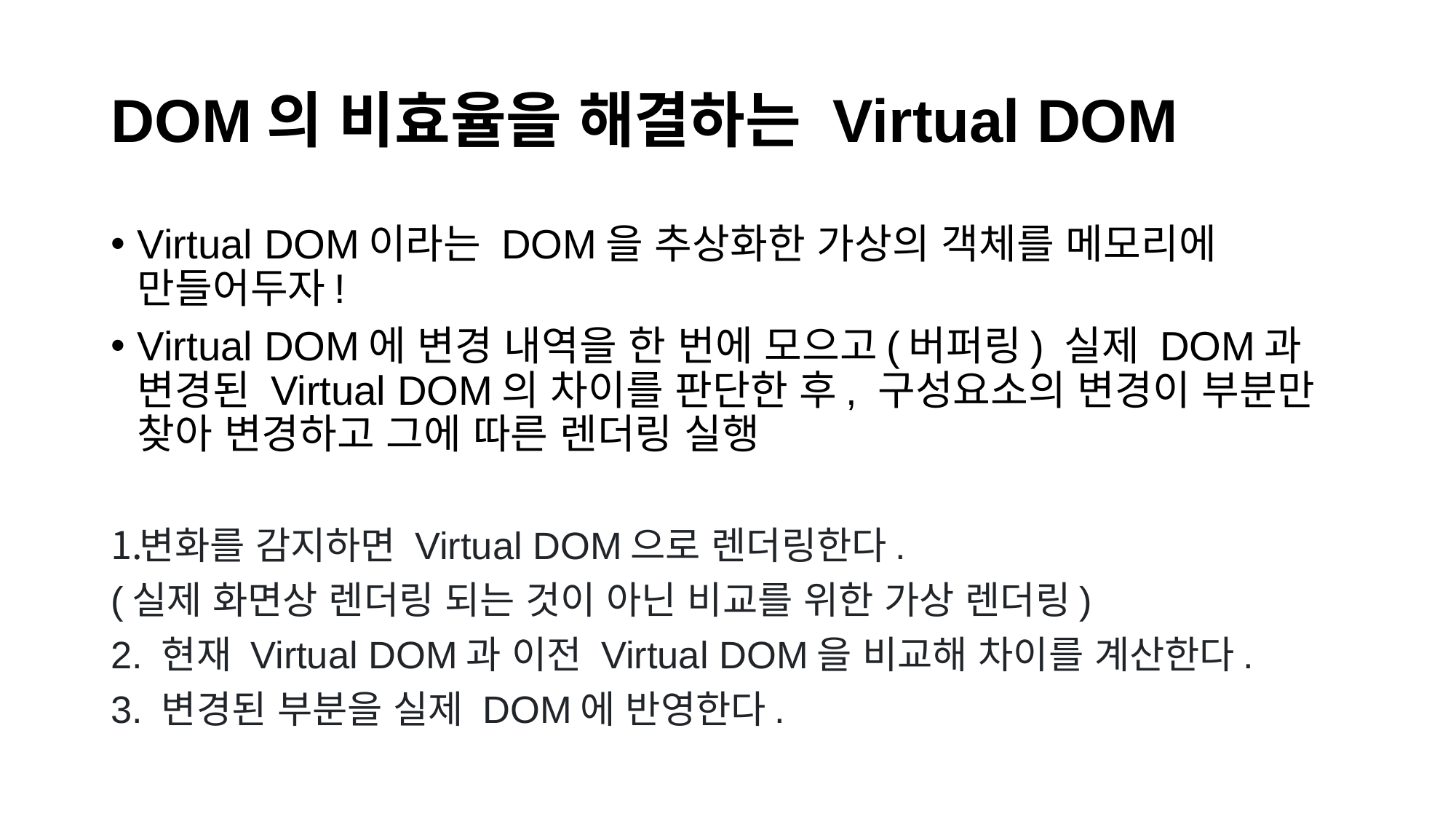

# DOM의 비효율을 해결하는 Virtual DOM
Virtual DOM이라는 DOM을 추상화한 가상의 객체를 메모리에 만들어두자!
Virtual DOM에 변경 내역을 한 번에 모으고(버퍼링) 실제 DOM과 변경된 Virtual DOM의 차이를 판단한 후, 구성요소의 변경이 부분만 찾아 변경하고 그에 따른 렌더링 실행

변화를 감지하면 Virtual DOM으로 렌더링한다.
(실제 화면상 렌더링 되는 것이 아닌 비교를 위한 가상 렌더링)
2. 현재 Virtual DOM과 이전 Virtual DOM을 비교해 차이를 계산한다.
3. 변경된 부분을 실제 DOM에 반영한다.